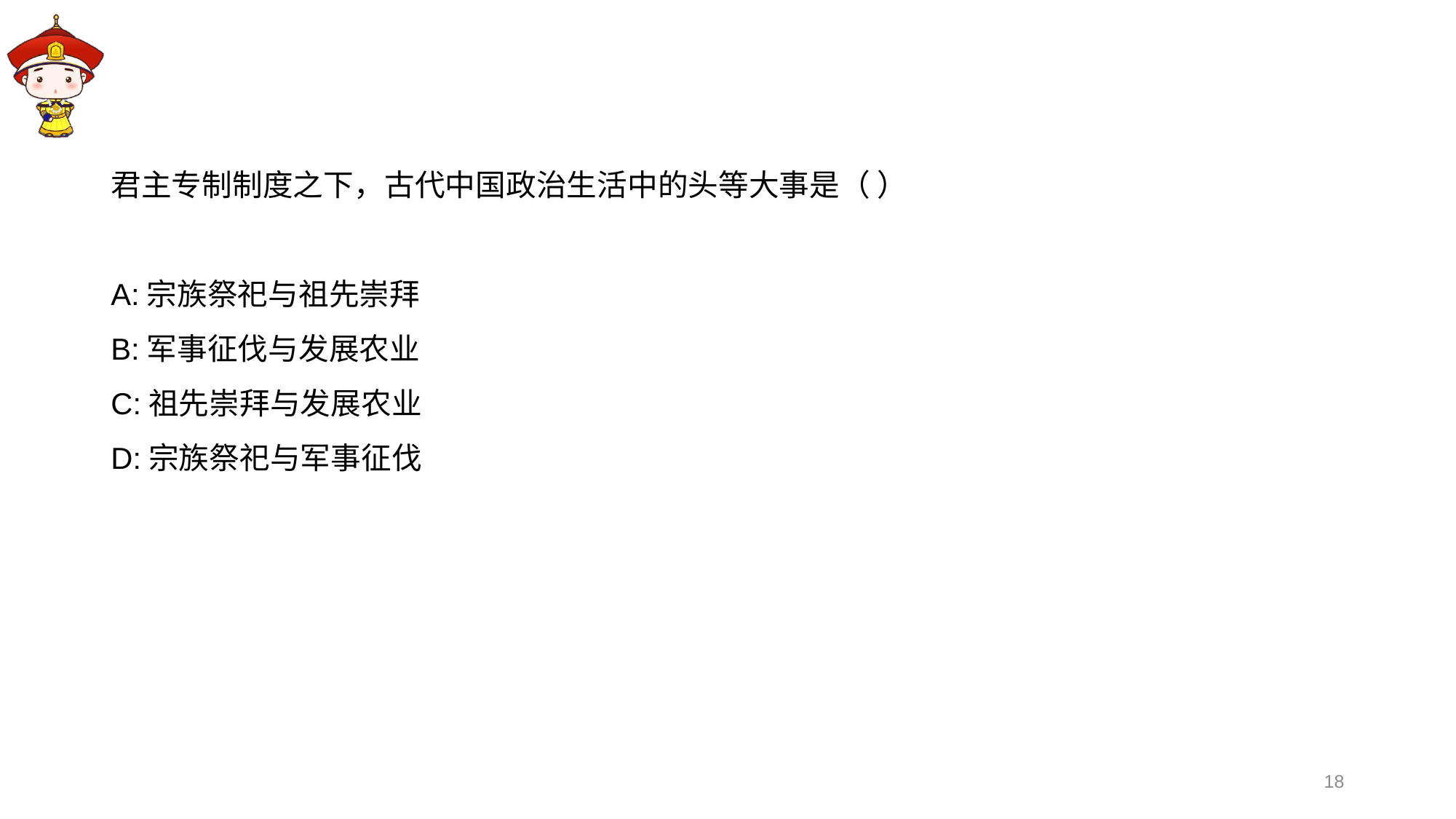

#
君主专制制度之下，古代中国政治生活中的头等大事是（ ）

A:宗族祭祀与祖先崇拜
B:军事征伐与发展农业
C:祖先崇拜与发展农业
D:宗族祭祀与军事征伐

18